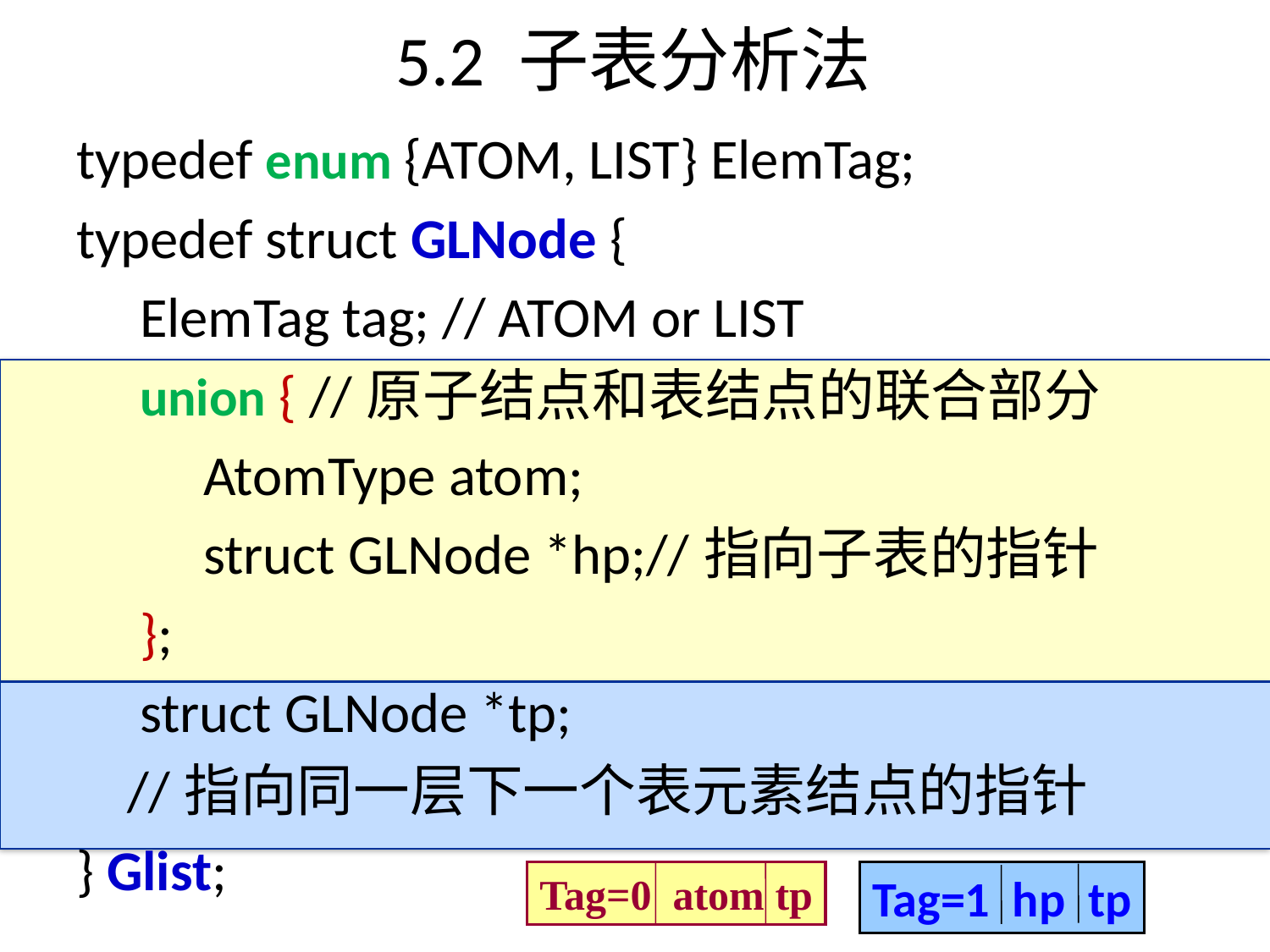

# 5.2 子表分析法
typedef enum {ATOM, LIST} ElemTag;
typedef struct GLNode {
     ElemTag tag; // ATOM or LIST
     union { //原子结点和表结点的联合部分
          AtomType atom;
	struct GLNode *hp;//指向子表的指针
     };
     struct GLNode *tp;
    //指向同一层下一个表元素结点的指针
} Glist;

Tag=0  atom tp

Tag=1  hp  tp